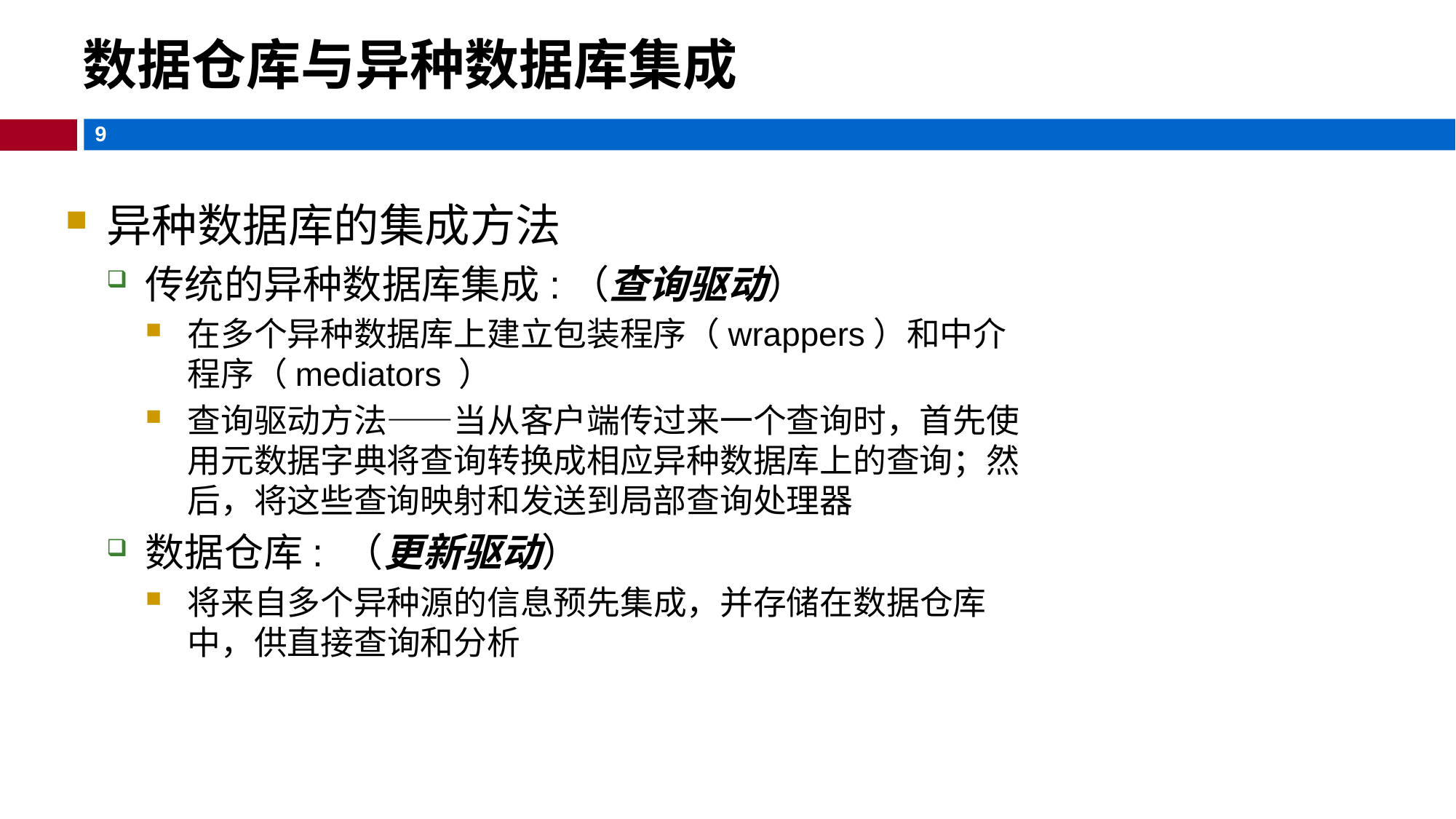

数据仓库与异种数据库集成
异种数据库的集成方法
传统的异种数据库集成:（查询驱动）
在多个异种数据库上建立包装程序（wrappers）和中介程序（mediators ）
查询驱动方法——当从客户端传过来一个查询时，首先使用元数据字典将查询转换成相应异种数据库上的查询；然后，将这些查询映射和发送到局部查询处理器
数据仓库: （更新驱动）
将来自多个异种源的信息预先集成，并存储在数据仓库中，供直接查询和分析